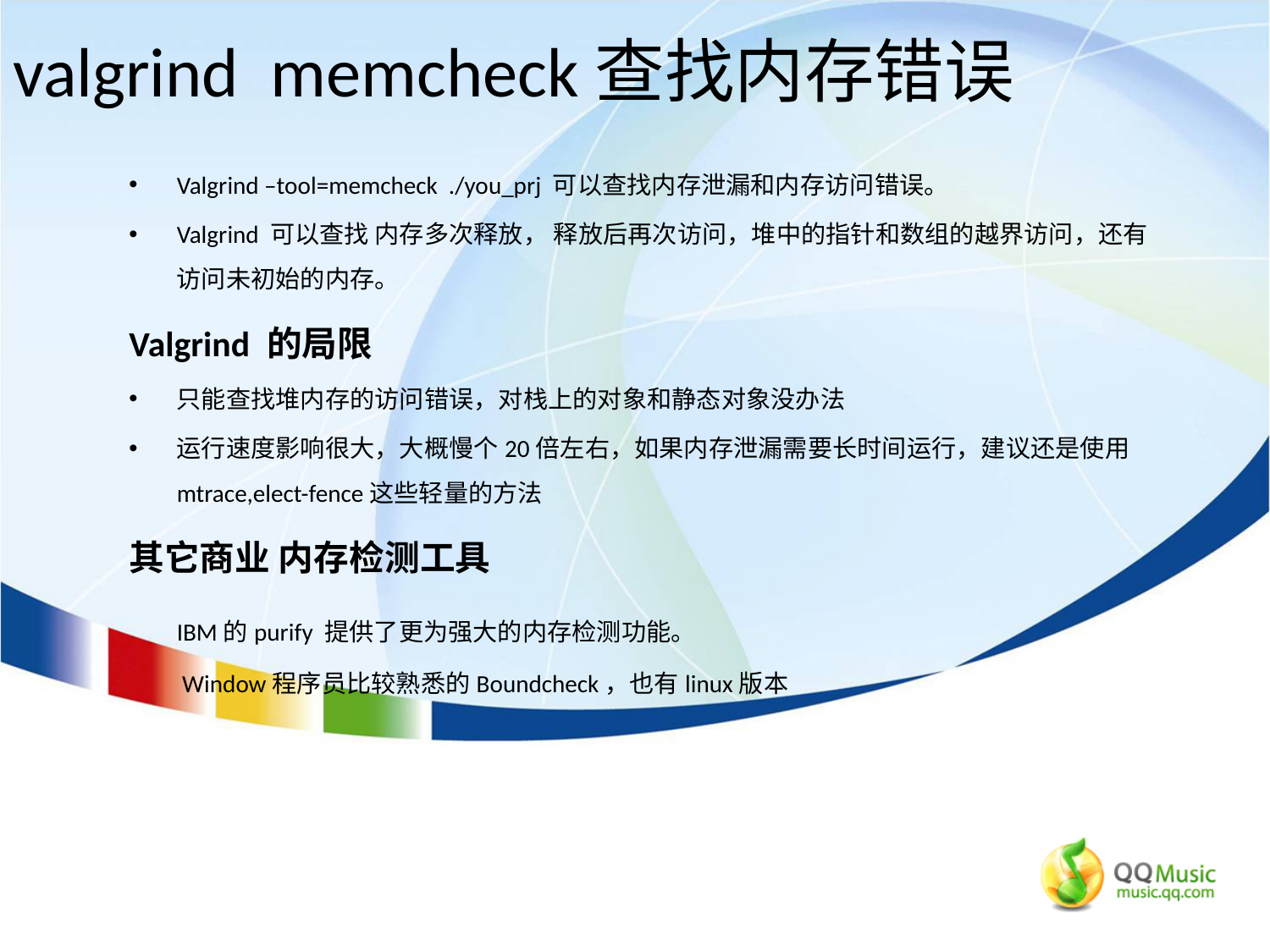

valgrind  memcheck查找内存错误
Valgrind –tool=memcheck  ./you_prj 可以查找内存泄漏和内存访问错误。
Valgrind 可以查找 内存多次释放， 释放后再次访问，堆中的指针和数组的越界访问，还有访问未初始的内存。
Valgrind 的局限
只能查找堆内存的访问错误，对栈上的对象和静态对象没办法
运行速度影响很大，大概慢个20倍左右，如果内存泄漏需要长时间运行，建议还是使用mtrace,elect-fence这些轻量的方法
其它商业 内存检测工具
	IBM的purify 提供了更为强大的内存检测功能。
	 Window程序员比较熟悉的Boundcheck，也有linux版本